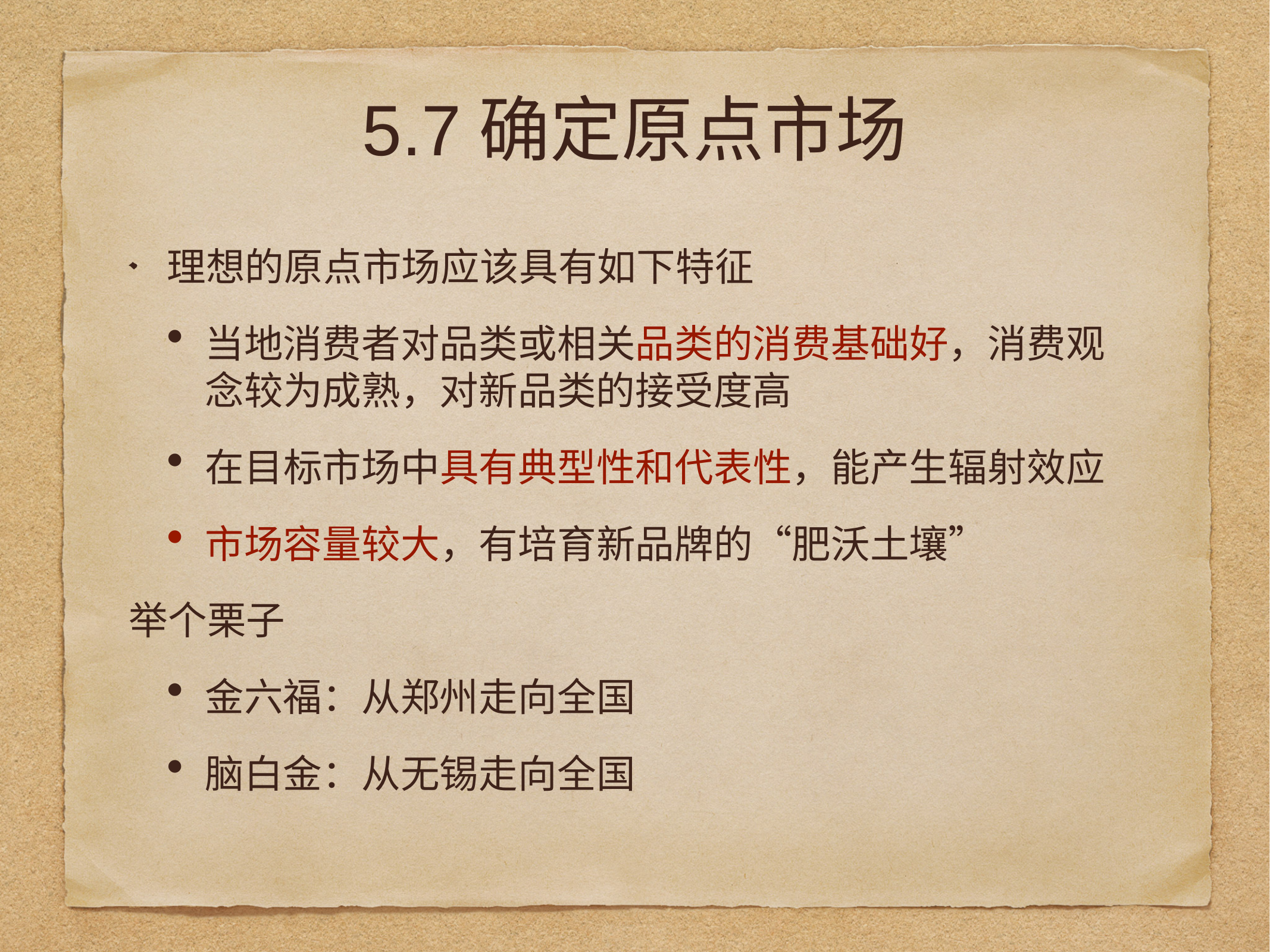

# 5.7确定原点市场
理想的原点市场应该具有如下特征
当地消费者对品类或相关品类的消费基础好，消费观念较为成熟，对新品类的接受度高
在目标市场中具有典型性和代表性，能产生辐射效应
市场容量较大，有培育新品牌的“肥沃土壤”
举个栗子
金六福：从郑州走向全国
脑白金：从无锡走向全国